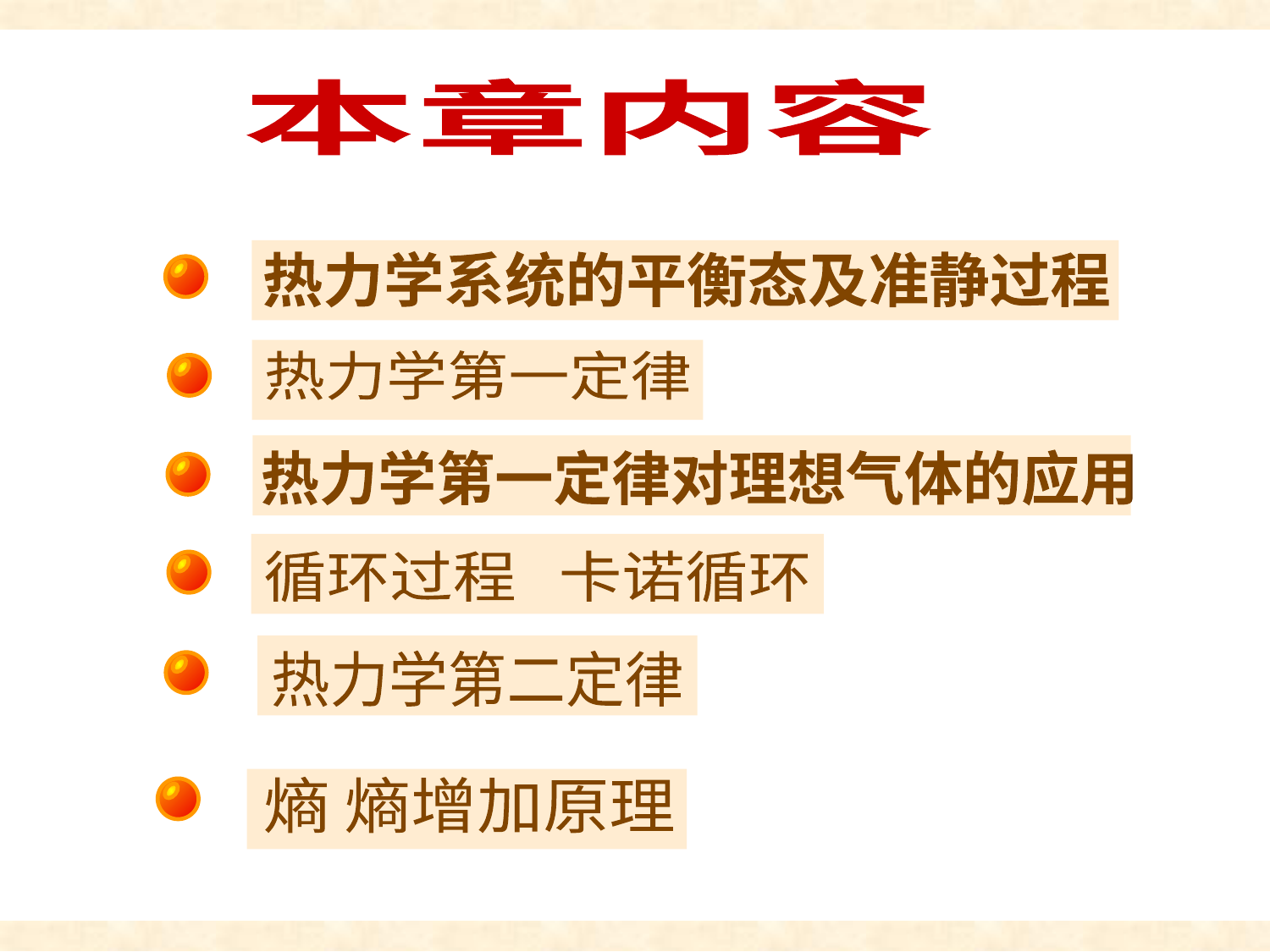

# 本章内容
本章内容

热力学系统的平衡态及准静过程

热力学第一定律

热力学第一定律对理想气体的应用

循环过程   卡诺循环

热力学第二定律

熵 熵增加原理